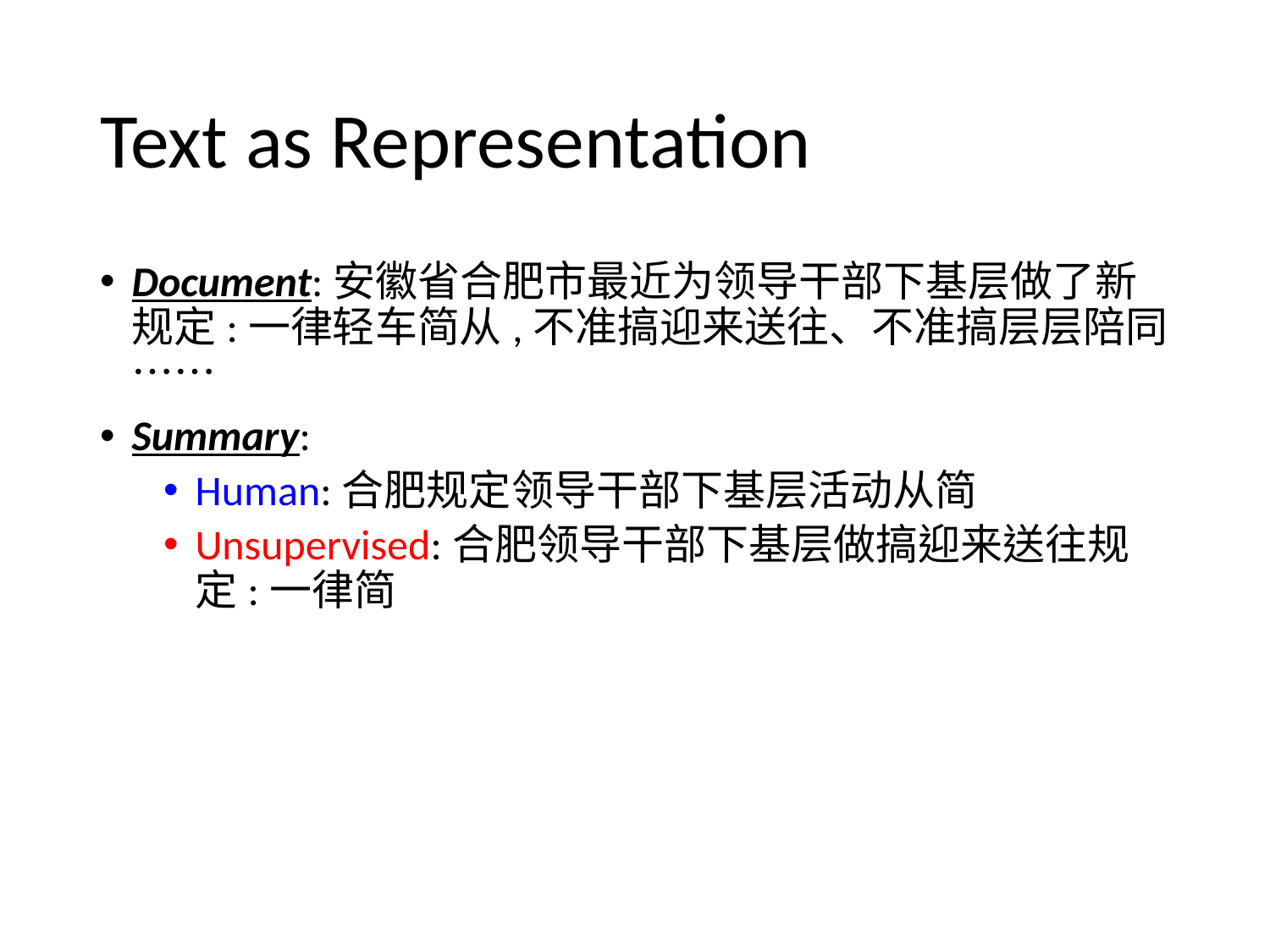

# Text as Representation
Document:安徽省合肥市最近为领导干部下基层做了新规定:一律轻车简从,不准搞迎来送往、不准搞层层陪同 ……
Summary:
Human:合肥规定领导干部下基层活动从简
Unsupervised:合肥领导干部下基层做搞迎来送往规定:一律简